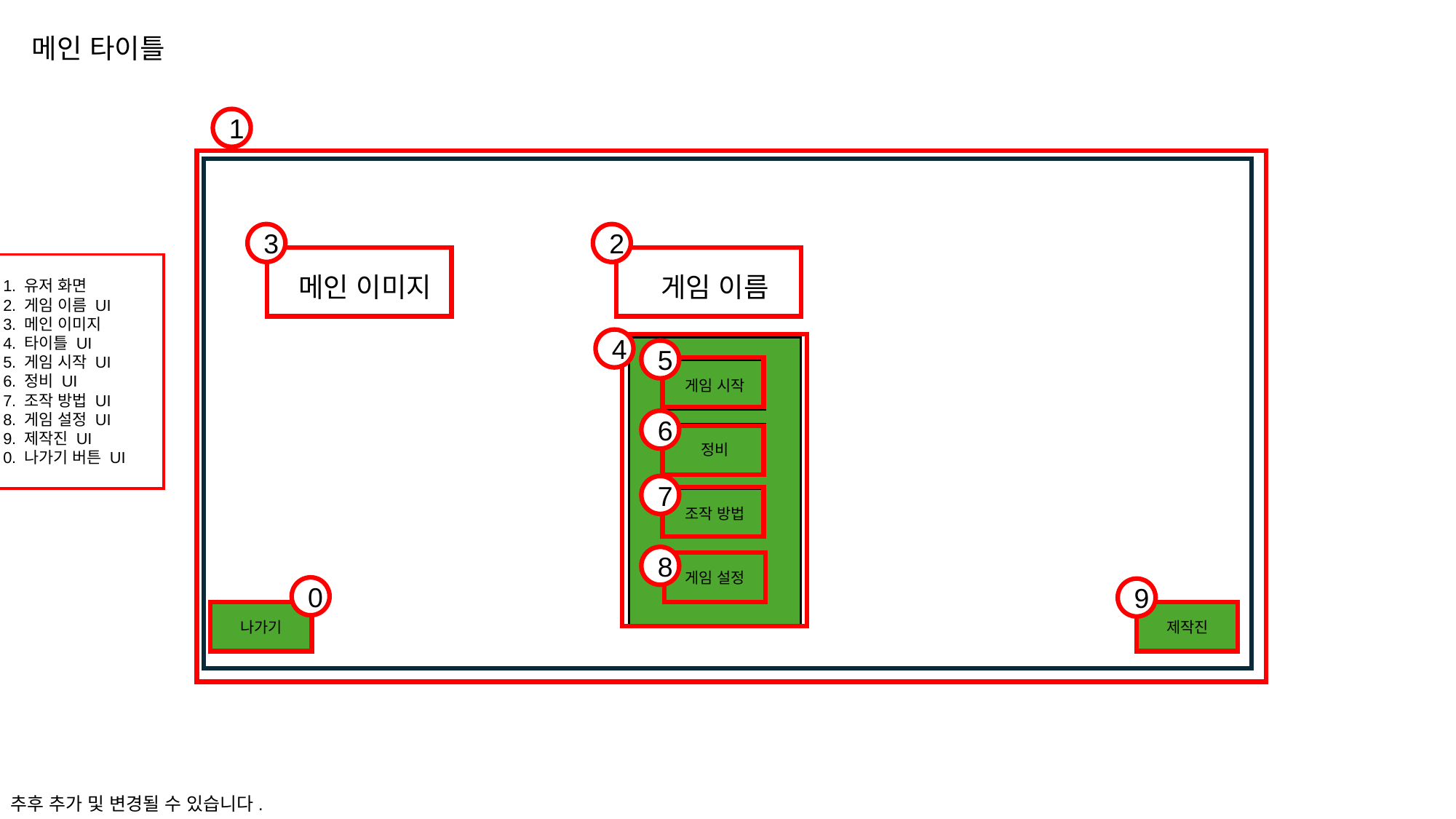

메인 타이틀
1

ㅁ
3
2
메인 이미지
게임 이름

1. 유저 화면
2. 게임 이름 UI
3. 메인 이미지
4. 타이틀 UI
5. 게임 시작 UI
6. 정비 UI
7. 조작 방법 UI
8. 게임 설정 UI
9. 제작진 UI
0. 나가기 버튼 UI
4

5

게임 시작
6
정비

7

조작 방법
8

게임 설정
0
9

나가기
제작진
추후 추가 및 변경될 수 있습니다.